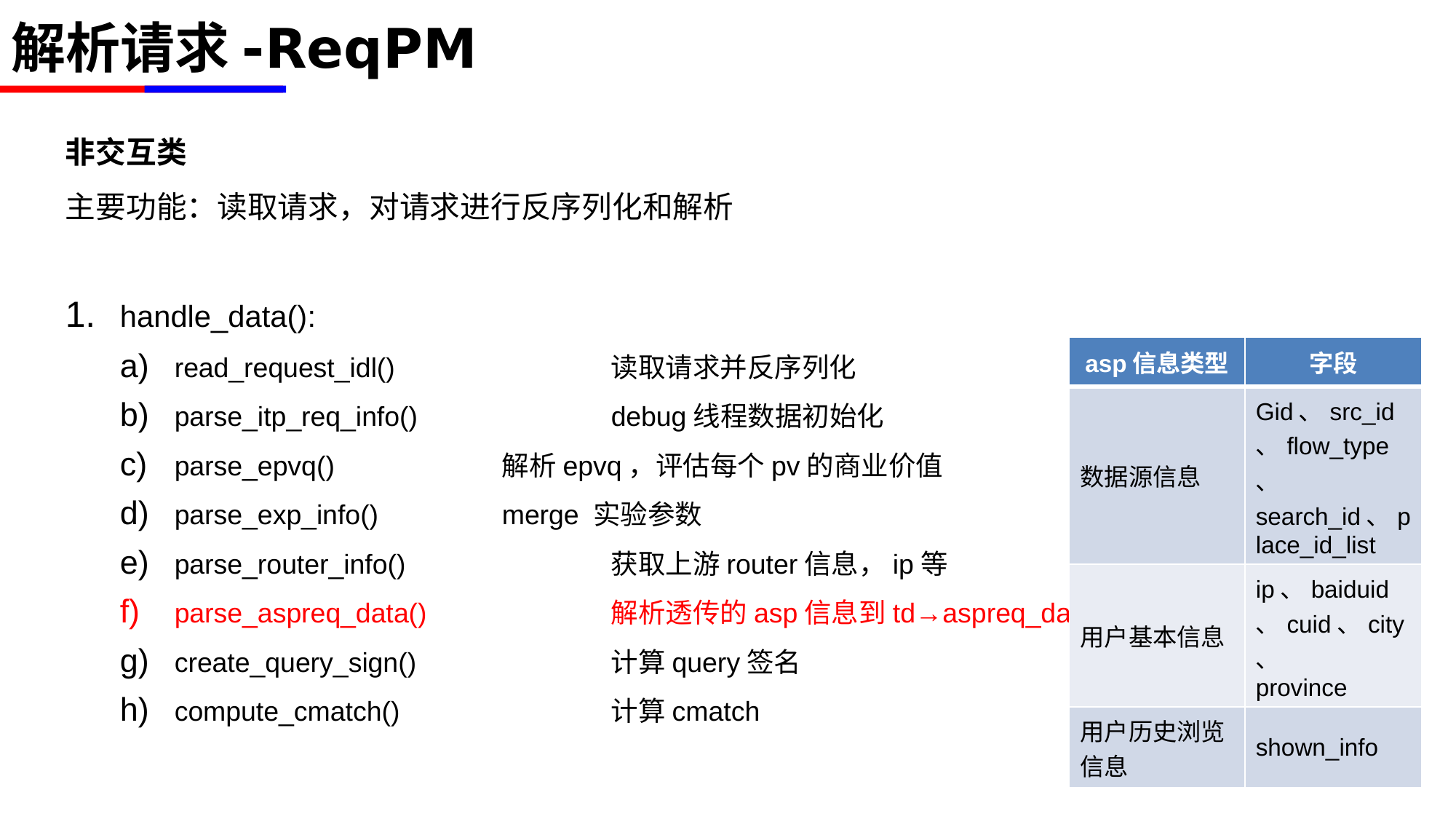

# 解析请求-ReqPM
非交互类
主要功能：读取请求，对请求进行反序列化和解析

handle_data():
read_request_idl() 		读取请求并反序列化
parse_itp_req_info() 		debug线程数据初始化
parse_epvq() 		解析epvq，评估每个pv的商业价值
parse_exp_info() 		merge 实验参数
parse_router_info() 		获取上游router信息，ip等
parse_aspreq_data() 		解析透传的asp信息到td→aspreq_data
create_query_sign()  		计算query签名
compute_cmatch()  		计算cmatch

| asp信息类型 | 字段 |
| --- | --- |
| 数据源信息 | Gid、src\_id、flow\_type、 search\_id、place\_id\_list |
| 用户基本信息 | ip、baiduid、cuid、city、 province |
| 用户历史浏览信息 | shown\_info |